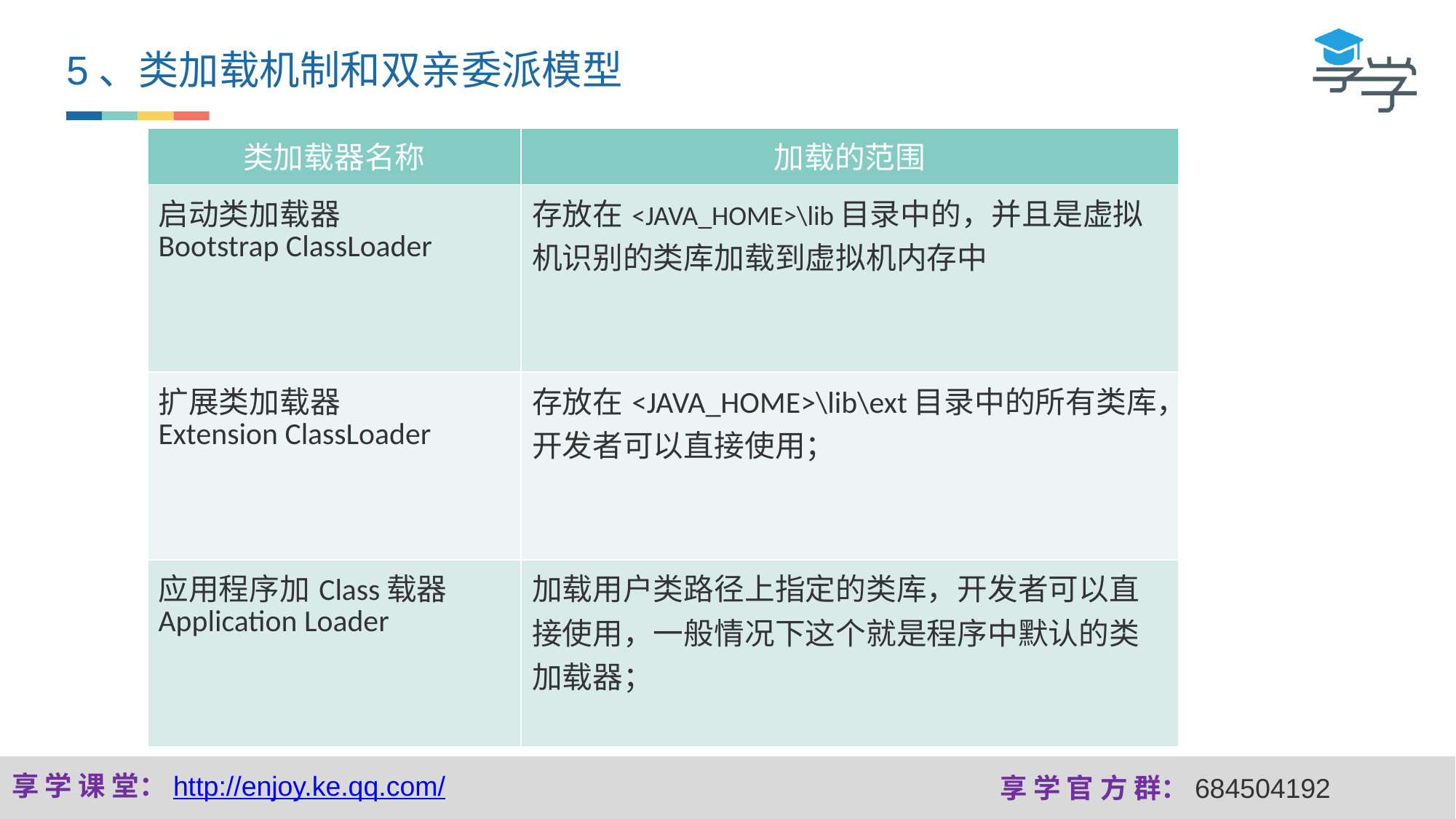

5、类加载机制和双亲委派模型

| 类加载器名称 | 加载的范围 |
| --- | --- |
| 启动类加载器 Bootstrap ClassLoader | 存放在<JAVA\_HOME>\lib目录中的，并且是虚拟机识别的类库加载到虚拟机内存中 |
| 扩展类加载器 Extension ClassLoader | 存放在<JAVA\_HOME>\lib\ext目录中的所有类库，开发者可以直接使用； |
| 应用程序加Class载器 Application Loader | 加载用户类路径上指定的类库，开发者可以直接使用，一般情况下这个就是程序中默认的类加载器； |